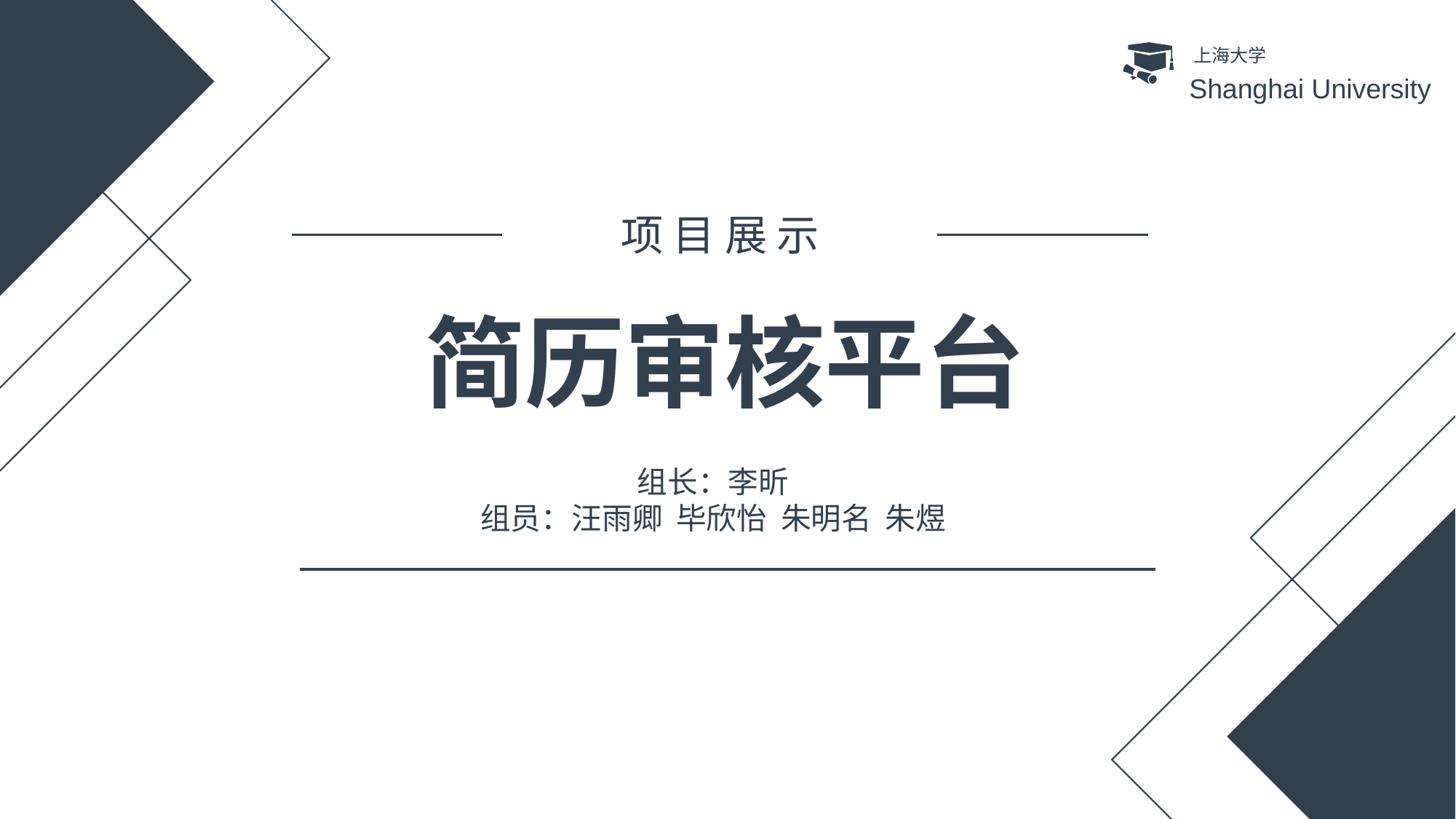

上海大学

Shanghai University
项 目 展 示
简历审核平台

组长：李昕
组员：汪雨卿  毕欣怡  朱明名  朱煜